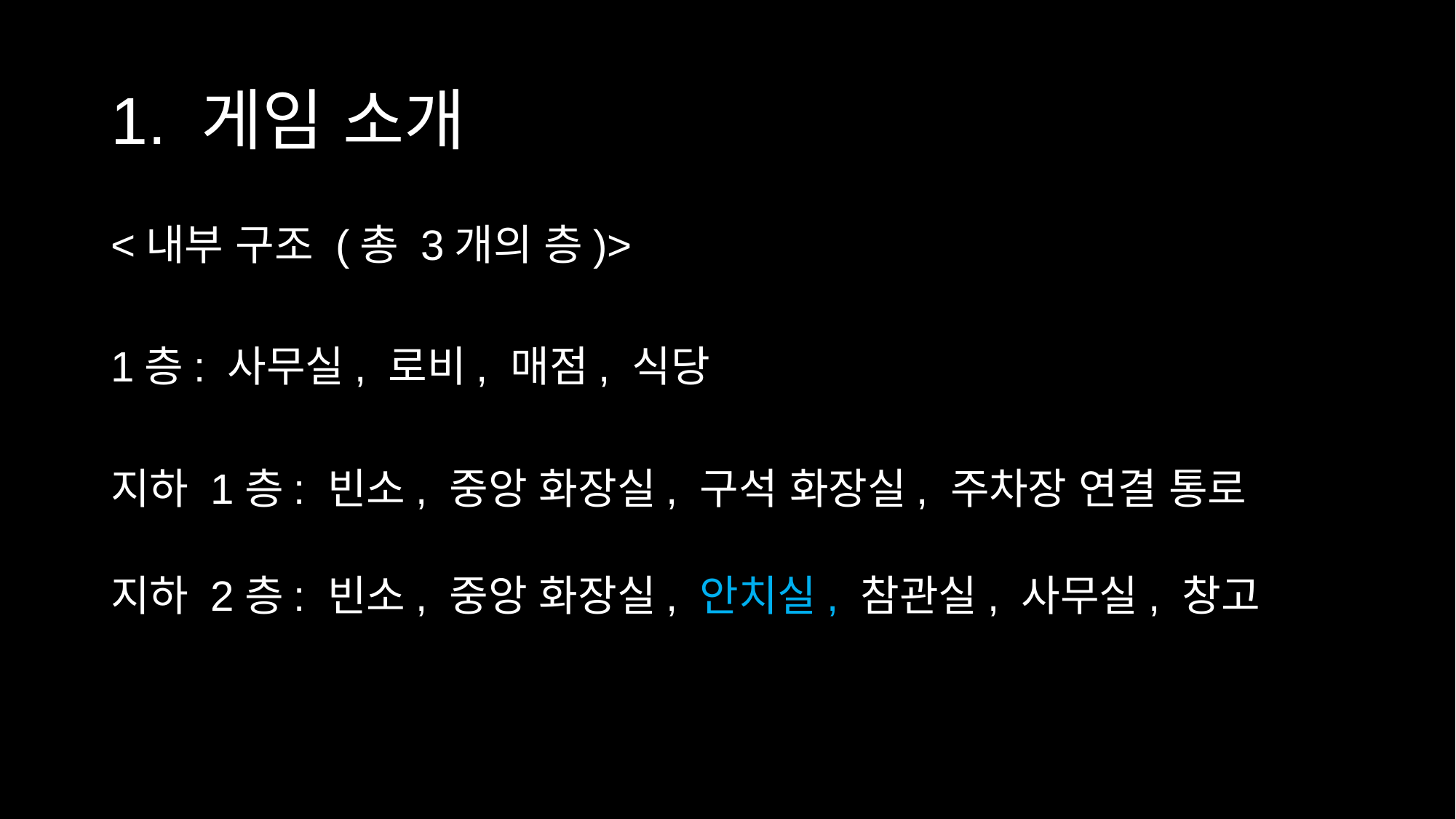

# 1. 게임 소개
<내부 구조 (총 3개의 층)>

1층: 사무실, 로비, 매점, 식당

지하 1층: 빈소, 중앙 화장실, 구석 화장실, 주차장 연결 통로
지하 2층: 빈소, 중앙 화장실, 안치실, 참관실, 사무실, 창고